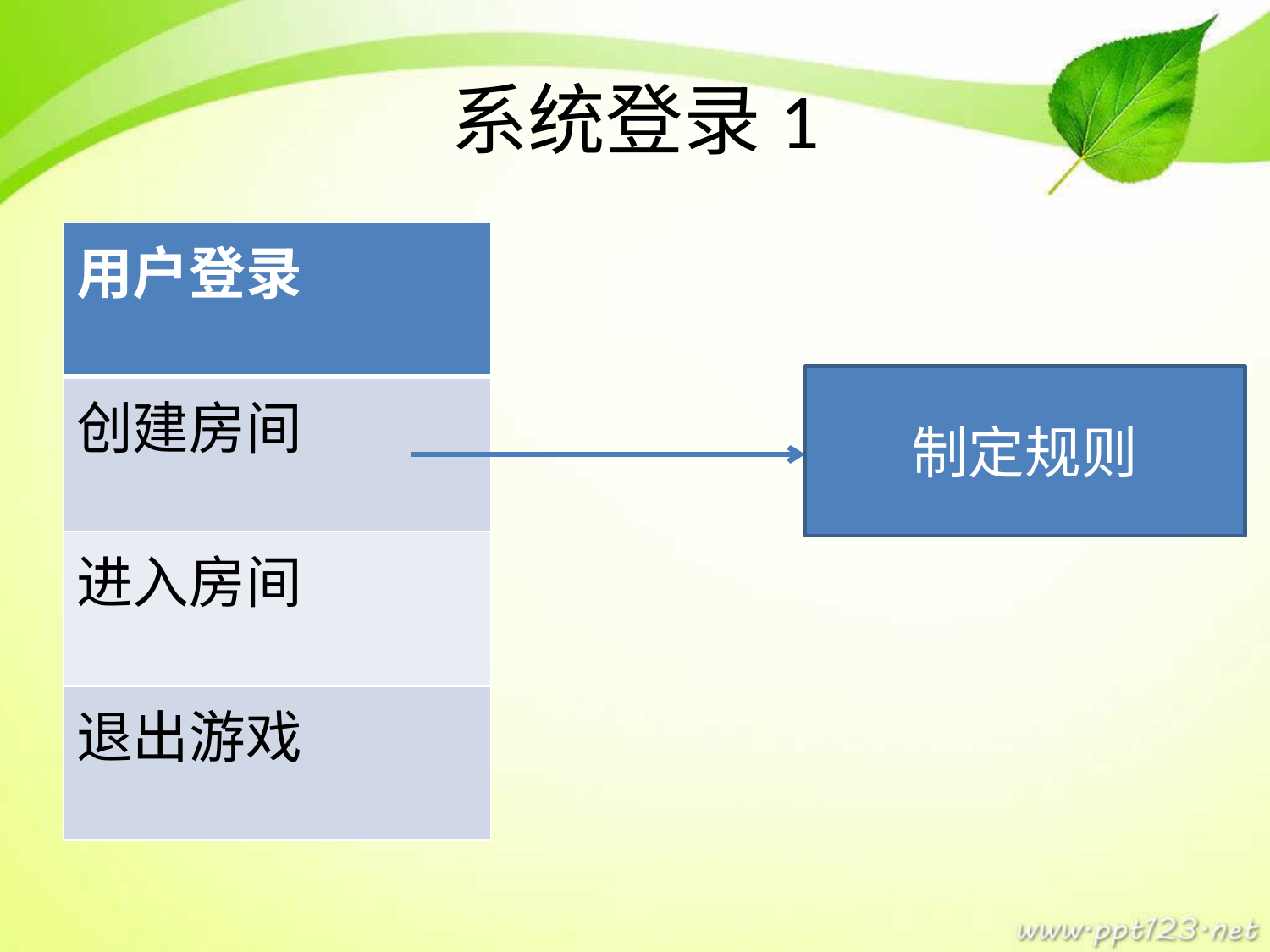

# 系统登录1
| 用户登录 |
| --- |
| 创建房间 |
| 进入房间 |
| 退出游戏 |
制定规则